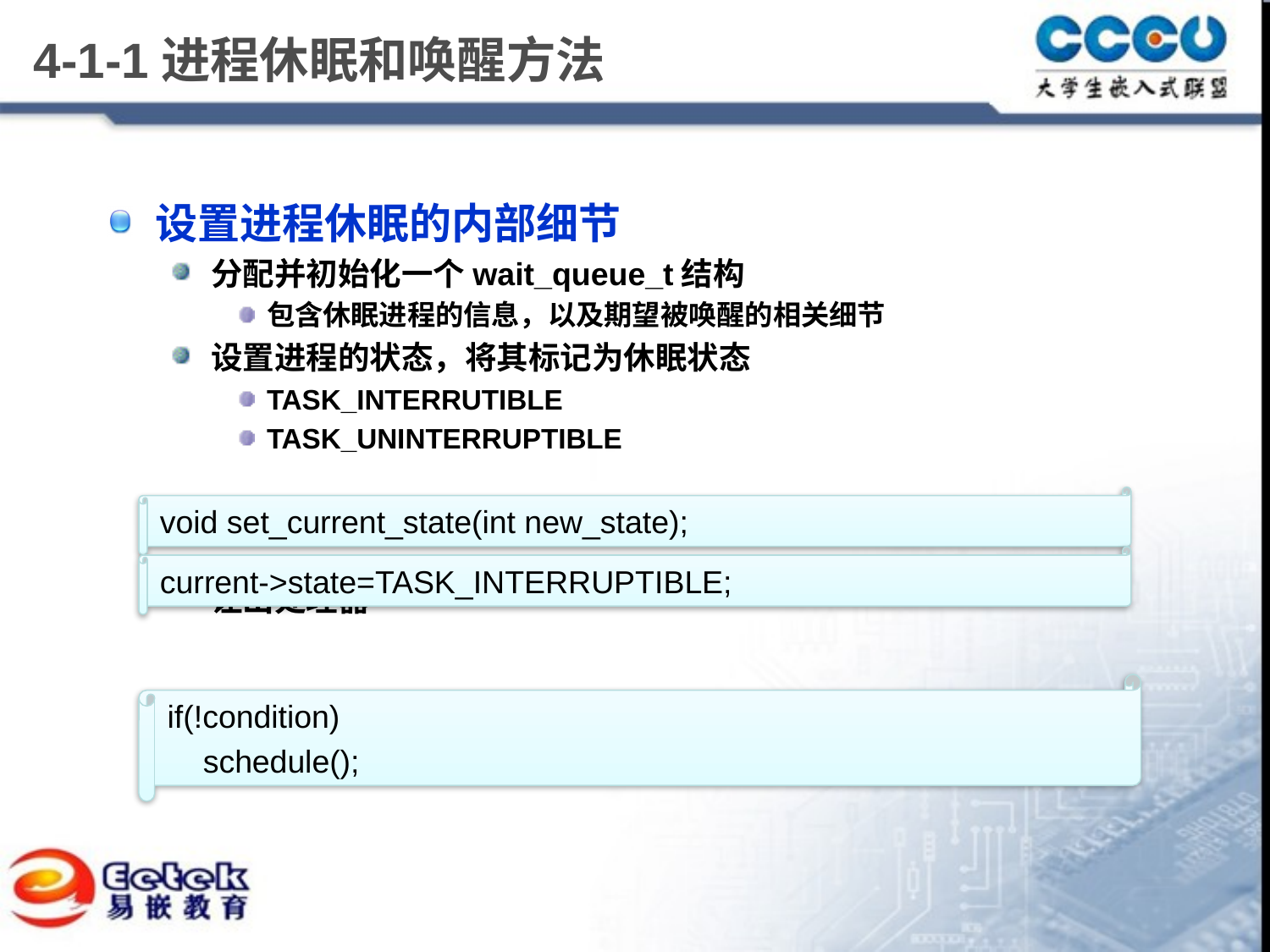

# 4-1-1进程休眠和唤醒方法
设置进程休眠的内部细节
分配并初始化一个wait_queue_t结构
包含休眠进程的信息，以及期望被唤醒的相关细节
设置进程的状态，将其标记为休眠状态
TASK_INTERRUTIBLE
TASK_UNINTERRUPTIBLE

让出处理器

void set_current_state(int new_state);
current->state=TASK_INTERRUPTIBLE;
if(!condition)
    schedule();